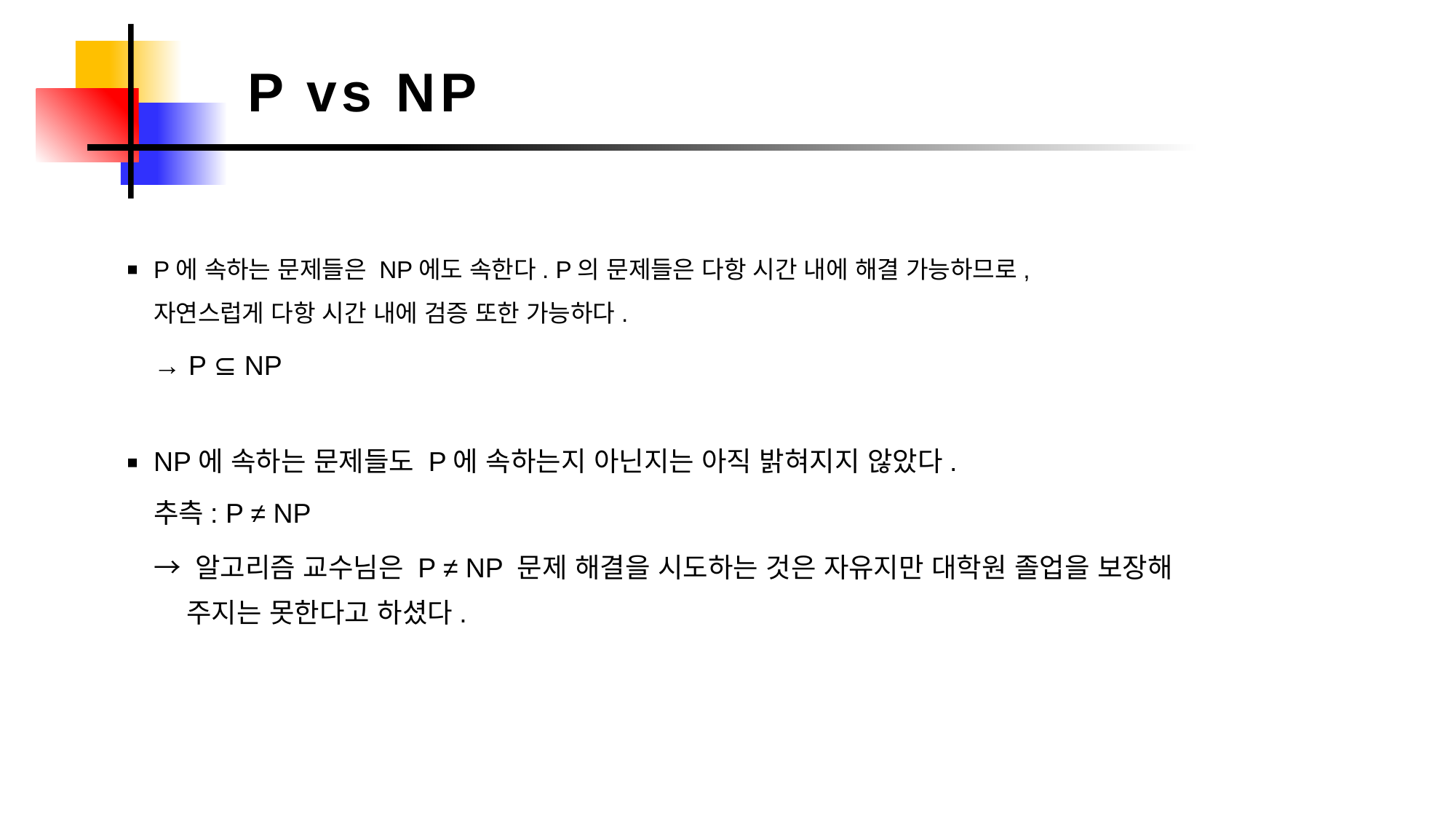

P vs NP
P에 속하는 문제들은 NP에도 속한다. P의 문제들은 다항 시간 내에 해결 가능하므로,

자연스럽게 다항 시간 내에 검증 또한 가능하다.
→ P ⊆ NP
NP에 속하는 문제들도 P에 속하는지 아닌지는 아직 밝혀지지 않았다.

추측: P ≠ NP
→ 알고리즘 교수님은 P ≠ NP 문제 해결을 시도하는 것은 자유지만 대학원 졸업을 보장해
주지는 못한다고 하셨다.